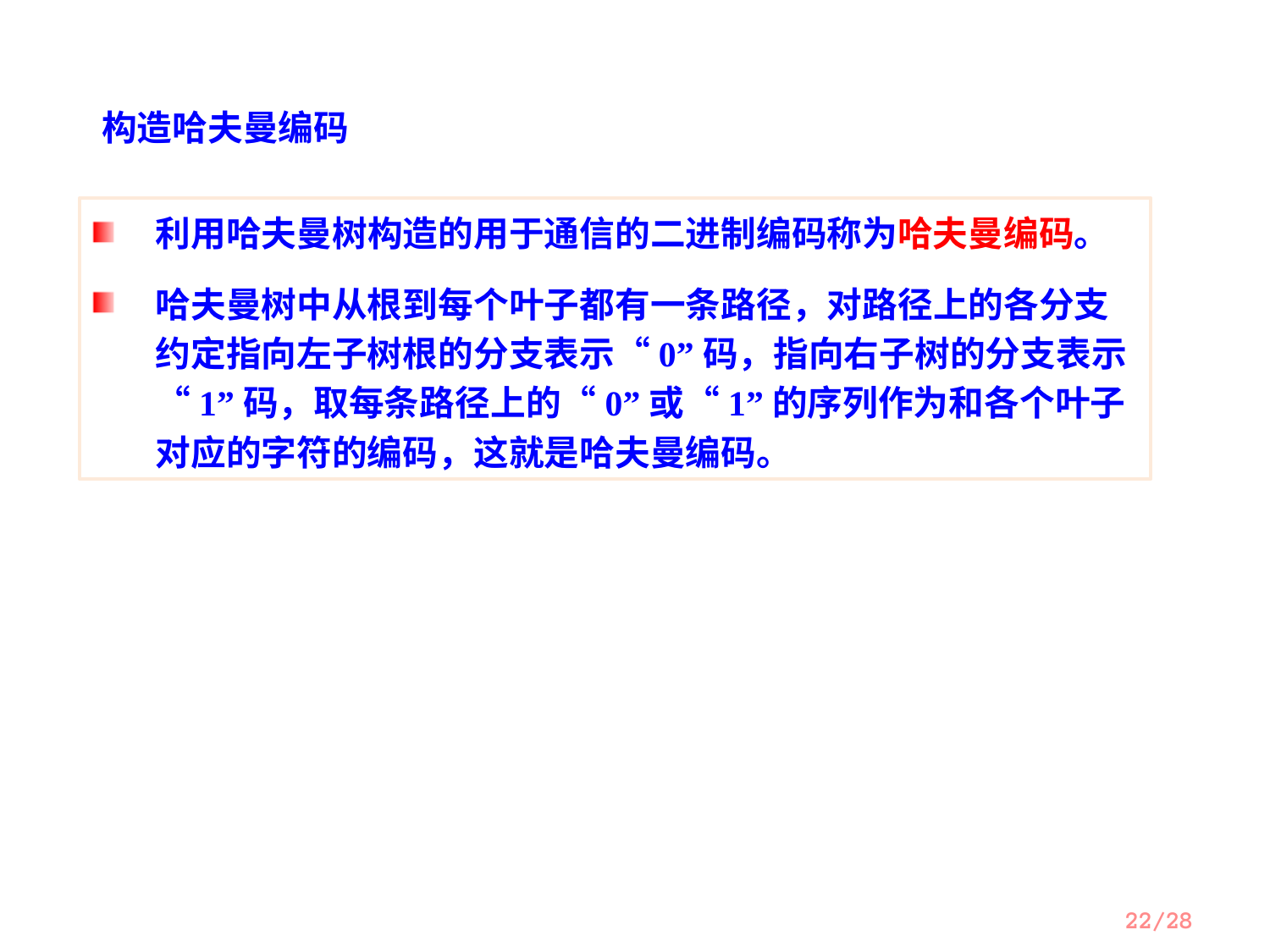

构造哈夫曼编码
利用哈夫曼树构造的用于通信的二进制编码称为哈夫曼编码。
哈夫曼树中从根到每个叶子都有一条路径，对路径上的各分支约定指向左子树根的分支表示“0”码，指向右子树的分支表示“1”码，取每条路径上的“0”或“1”的序列作为和各个叶子对应的字符的编码，这就是哈夫曼编码。
22/28